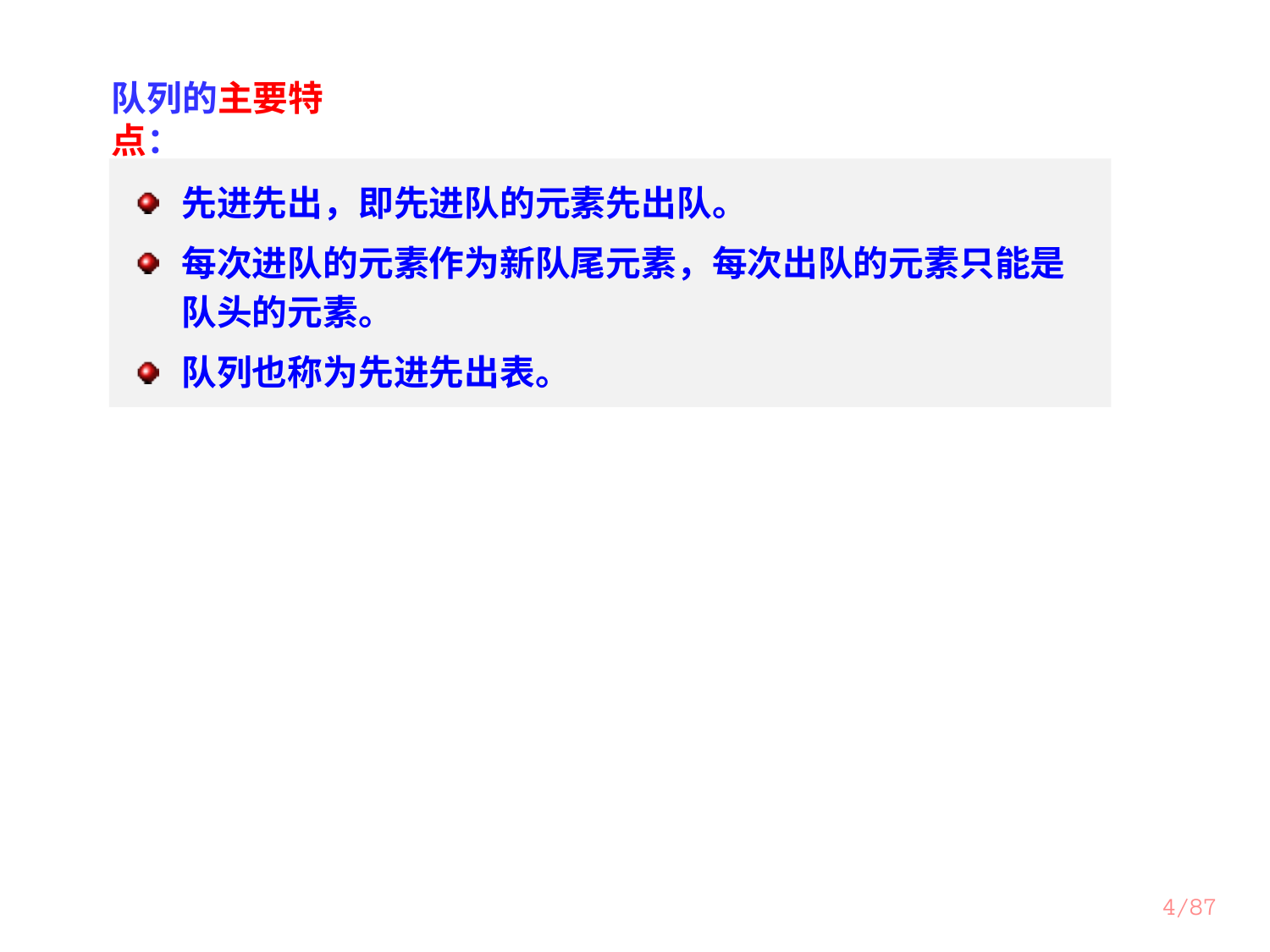

队列的主要特点：
先进先出，即先进队的元素先出队。
每次进队的元素作为新队尾元素，每次出队的元素只能是队头的元素。
队列也称为先进先出表。
4/87